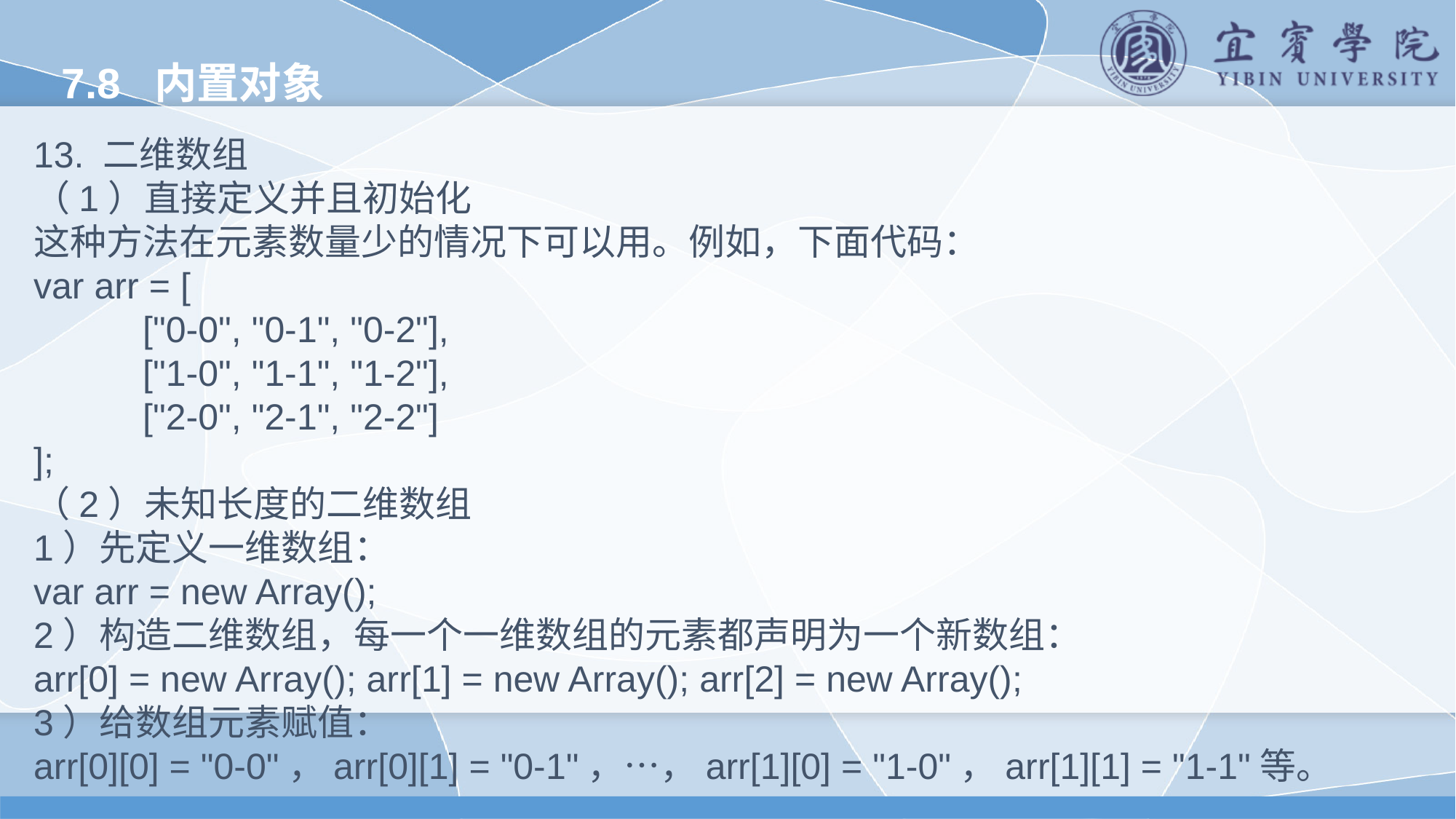

7.8  内置对象
13. 二维数组
（1）直接定义并且初始化
这种方法在元素数量少的情况下可以用。例如，下面代码：
var arr = [
	["0-0", "0-1", "0-2"],
	["1-0", "1-1", "1-2"],
	["2-0", "2-1", "2-2"]
];
（2）未知长度的二维数组
1）先定义一维数组：
var arr = new Array();
2）构造二维数组，每一个一维数组的元素都声明为一个新数组：
arr[0] = new Array(); arr[1] = new Array(); arr[2] = new Array();
3）给数组元素赋值：
arr[0][0] = "0-0"，arr[0][1] = "0-1"，…，arr[1][0] = "1-0"，arr[1][1] = "1-1"等。